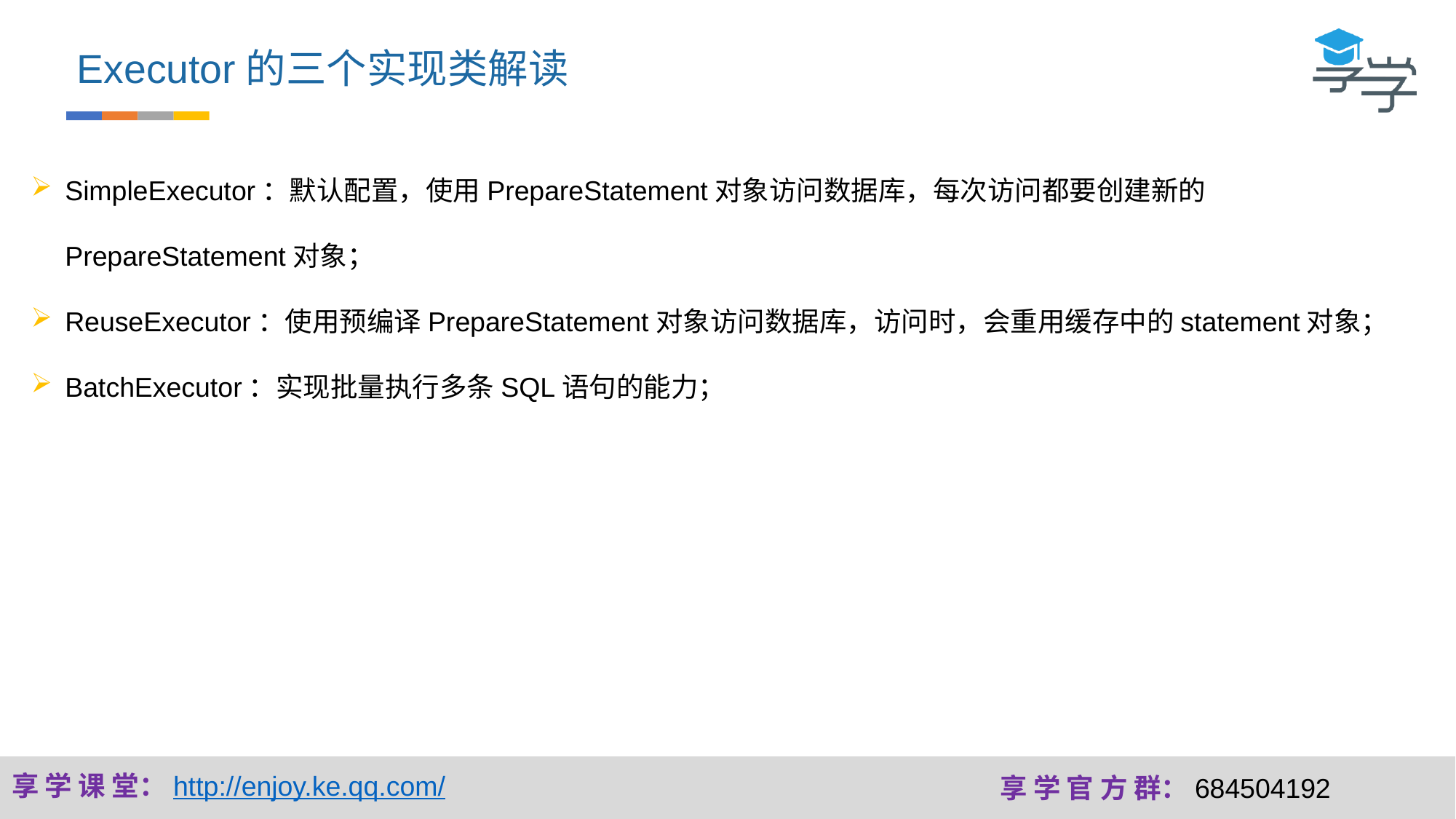

Executor的三个实现类解读

SimpleExecutor：默认配置，使用PrepareStatement对象访问数据库，每次访问都要创建新的PrepareStatement对象；
ReuseExecutor：使用预编译PrepareStatement对象访问数据库，访问时，会重用缓存中的statement对象；
BatchExecutor：实现批量执行多条SQL语句的能力；